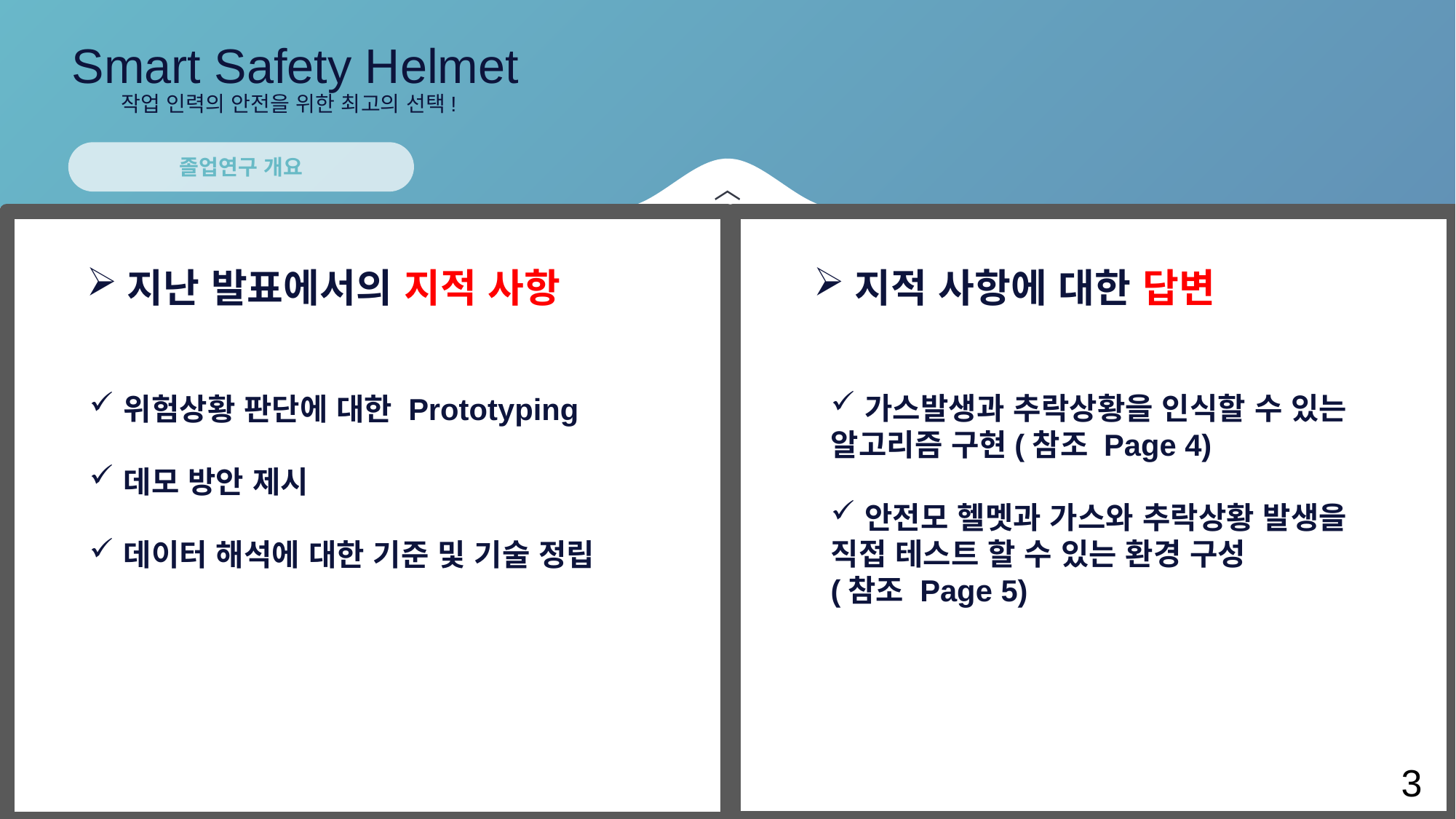

Smart Safety Helmet
작업 인력의 안전을 위한 최고의 선택!
졸업연구 개요

〉

지적 사항에 대한 답변
지난 발표에서의 지적 사항
가스발생과 추락상황을 인식할 수 있는
알고리즘 구현(참조 Page 4)

안전모 헬멧과 가스와 추락상황 발생을
직접 테스트 할 수 있는 환경 구성
(참조 Page 5)

위험상황 판단에 대한 Prototyping

데모 방안 제시

데이터 해석에 대한 기준 및 기술 정립
 3